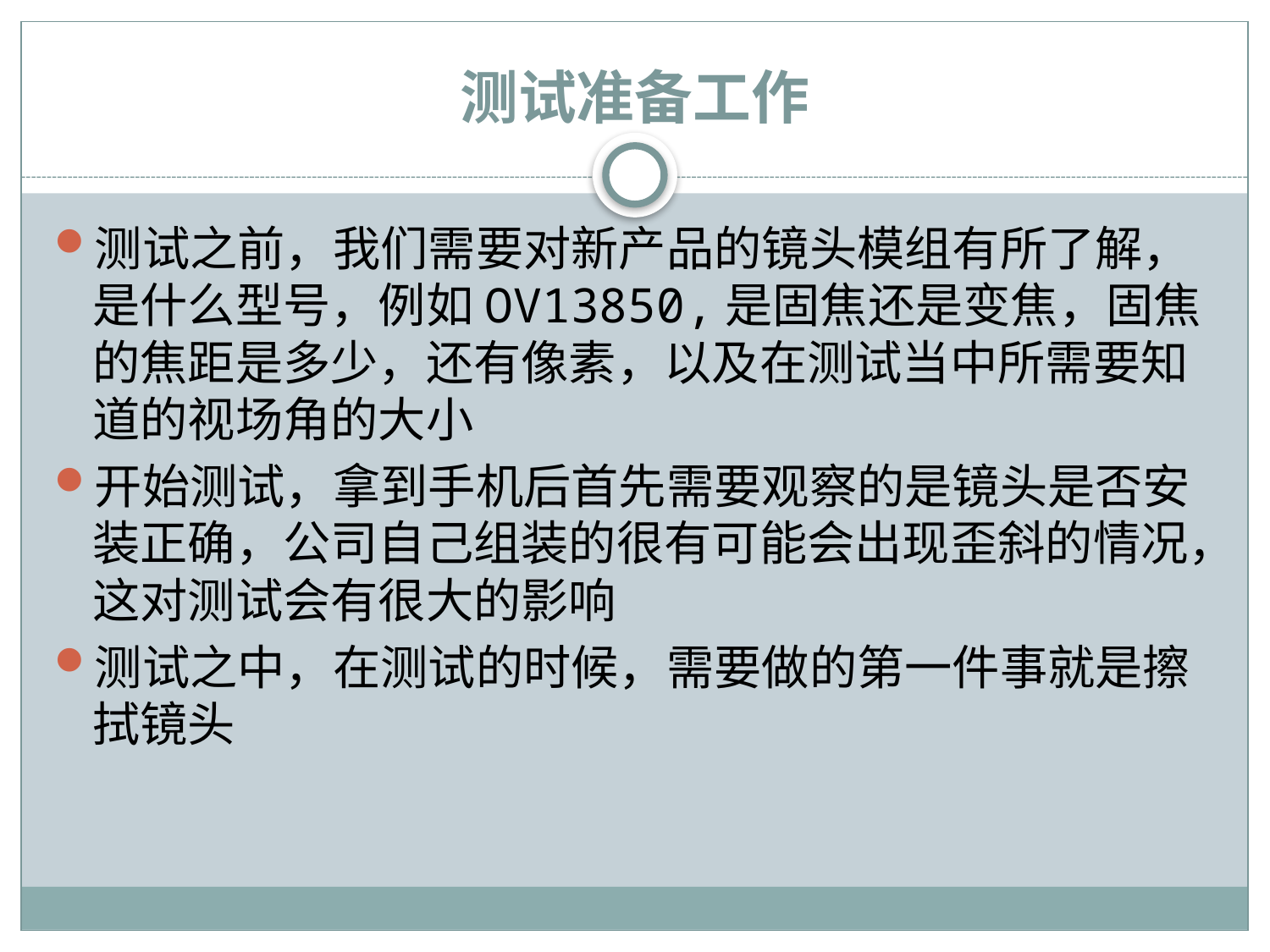

# 测试准备工作
测试之前，我们需要对新产品的镜头模组有所了解，是什么型号，例如OV13850,是固焦还是变焦，固焦的焦距是多少，还有像素，以及在测试当中所需要知道的视场角的大小
开始测试，拿到手机后首先需要观察的是镜头是否安装正确，公司自己组装的很有可能会出现歪斜的情况，这对测试会有很大的影响
测试之中，在测试的时候，需要做的第一件事就是擦拭镜头